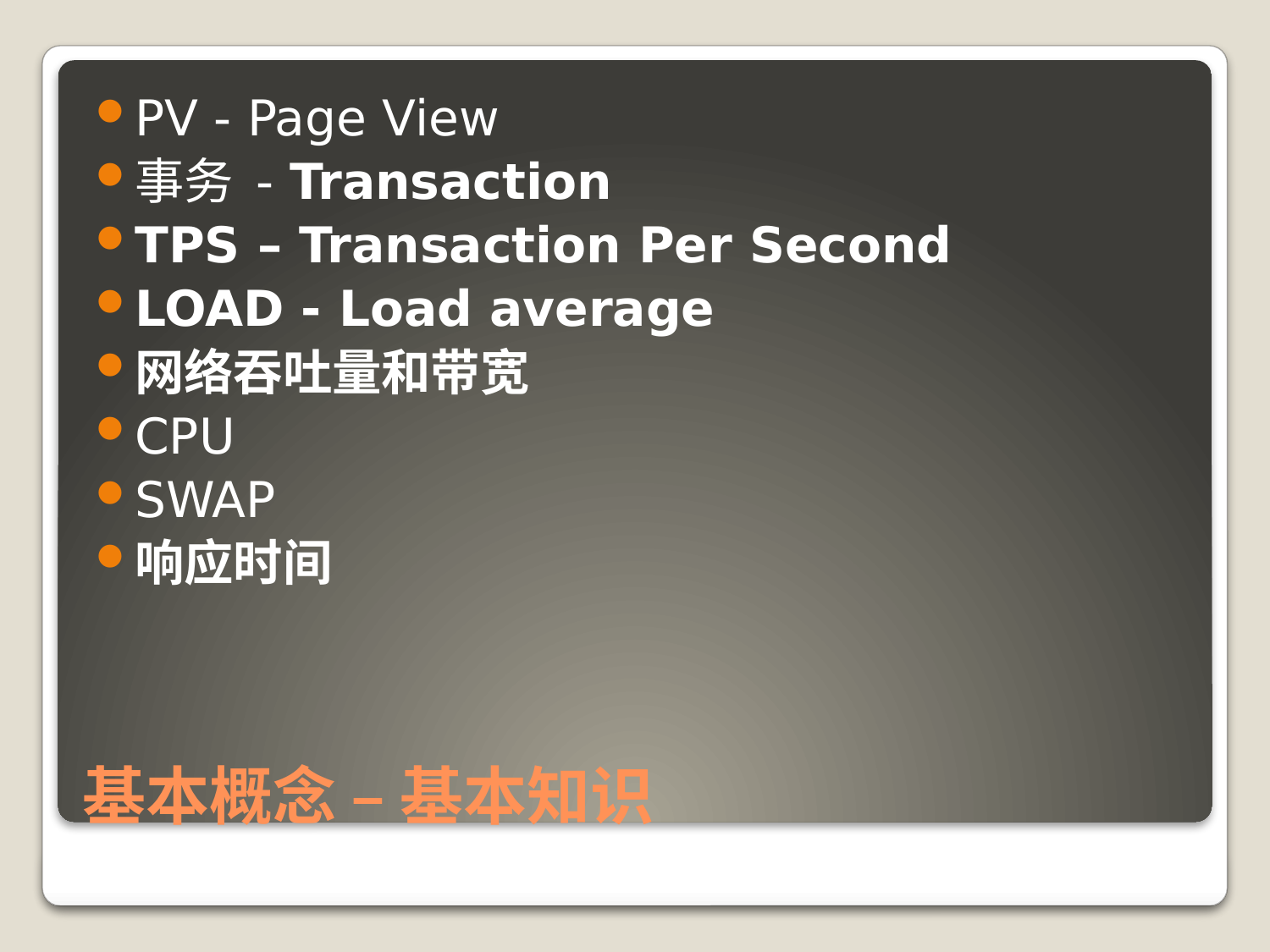

PV - Page View
事务 - Transaction
TPS – Transaction Per Second
LOAD - Load average
网络吞吐量和带宽
CPU
SWAP
响应时间
# 基本概念 – 基本知识